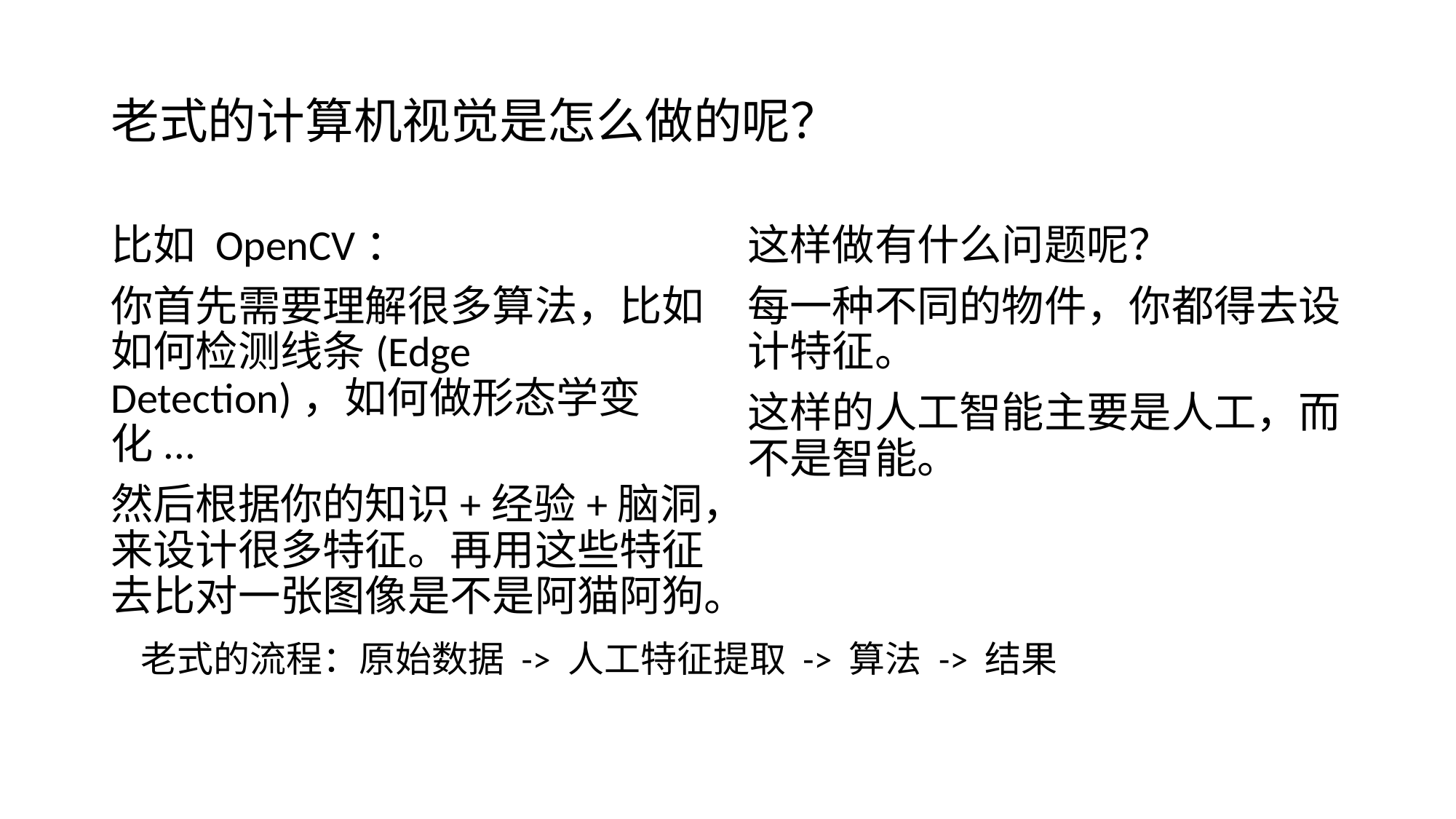

# 老式的计算机视觉是怎么做的呢？
比如 OpenCV：
你首先需要理解很多算法，比如如何检测线条(Edge Detection)，如何做形态学变化...
然后根据你的知识+经验+脑洞，来设计很多特征。再用这些特征去比对一张图像是不是阿猫阿狗。
这样做有什么问题呢？
每一种不同的物件，你都得去设计特征。
这样的人工智能主要是人工，而不是智能。
老式的流程：原始数据 -> 人工特征提取 -> 算法 -> 结果